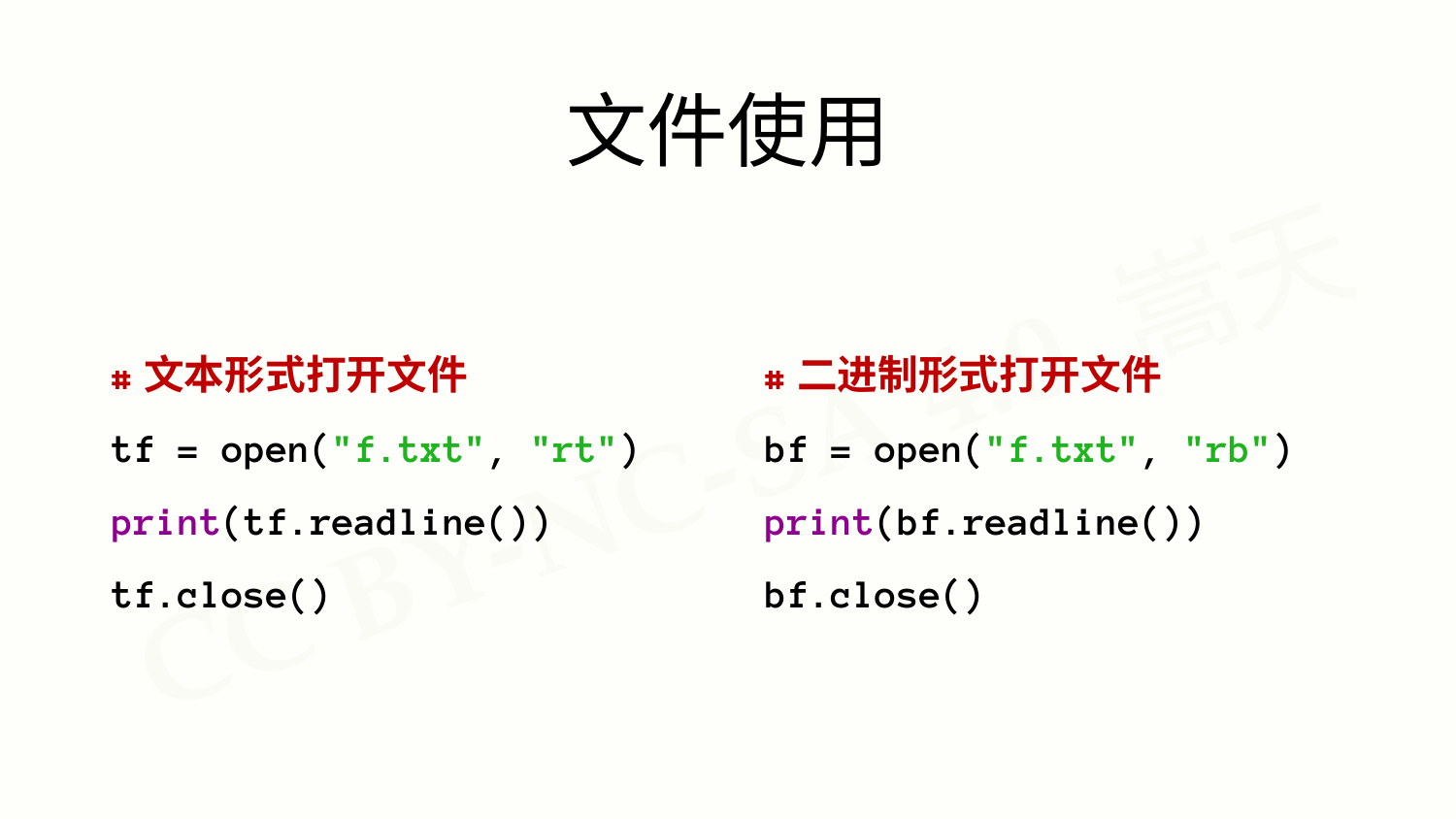

文件使用
#文本形式打开文件
tf = open("f.txt", "rt")
print(tf.readline())
tf.close()
#二进制形式打开文件
bf = open("f.txt", "rb")
print(bf.readline())
bf.close()